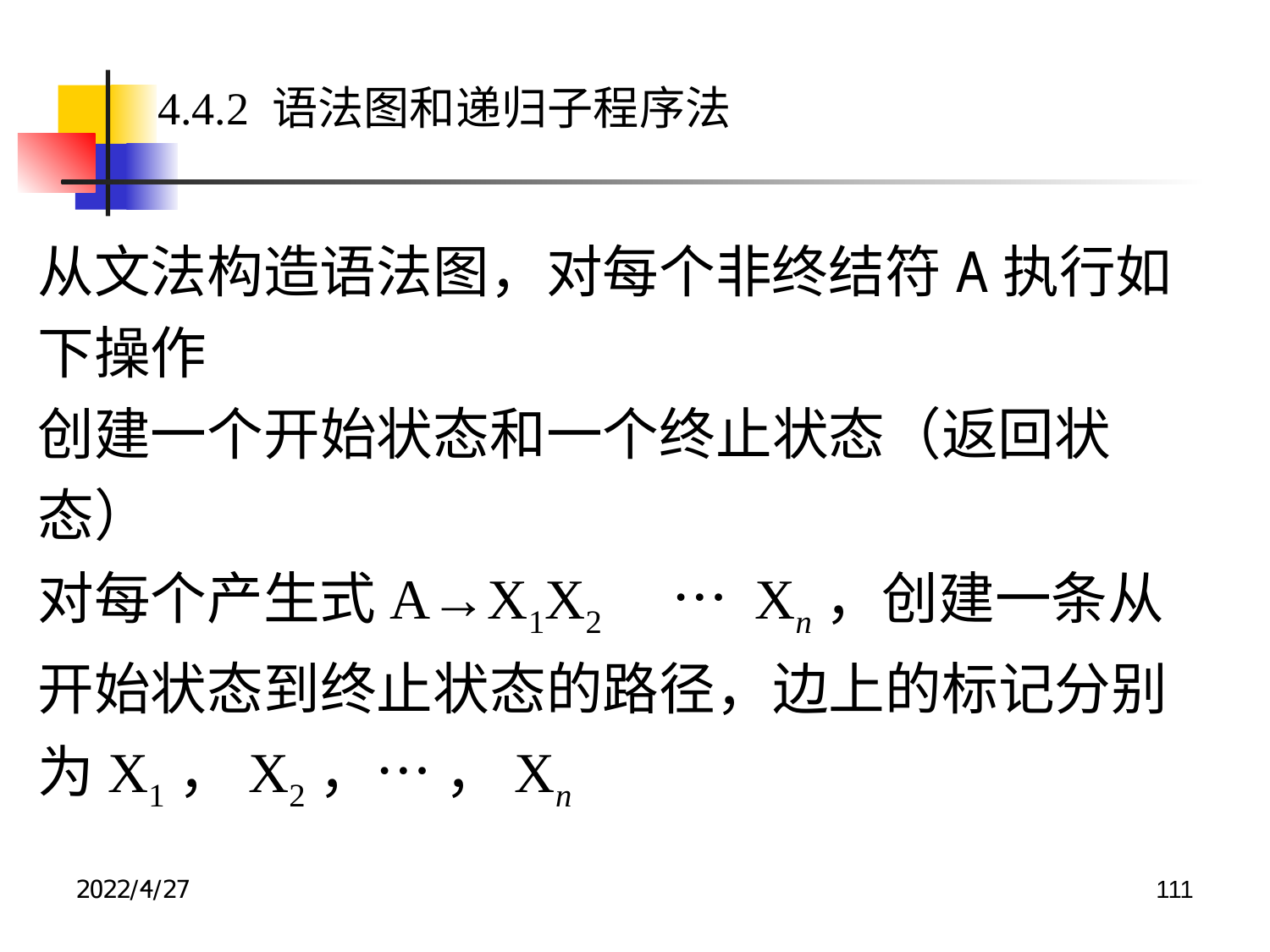

4.4.2 语法图和递归子程序法
从文法构造语法图，对每个非终结符A执行如下操作
创建一个开始状态和一个终止状态（返回状态）
对每个产生式A→X1X2　… Xn，创建一条从开始状态到终止状态的路径，边上的标记分别为X1，X2，… ，Xn
2022/4/27
111